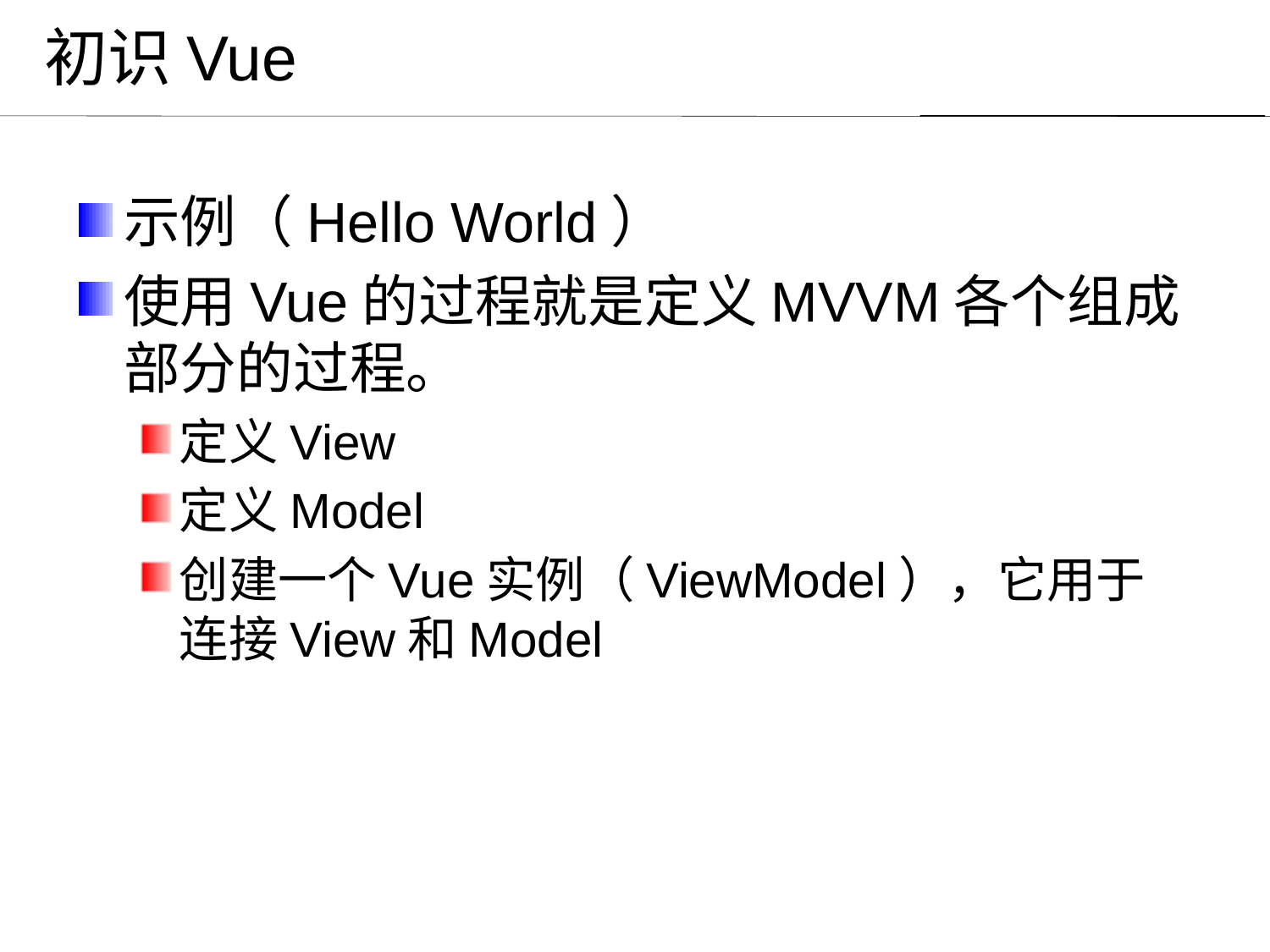

# 初识Vue
示例（Hello World）
使用Vue的过程就是定义MVVM各个组成部分的过程。
定义View
定义Model
创建一个Vue实例（ViewModel），它用于连接View和Model